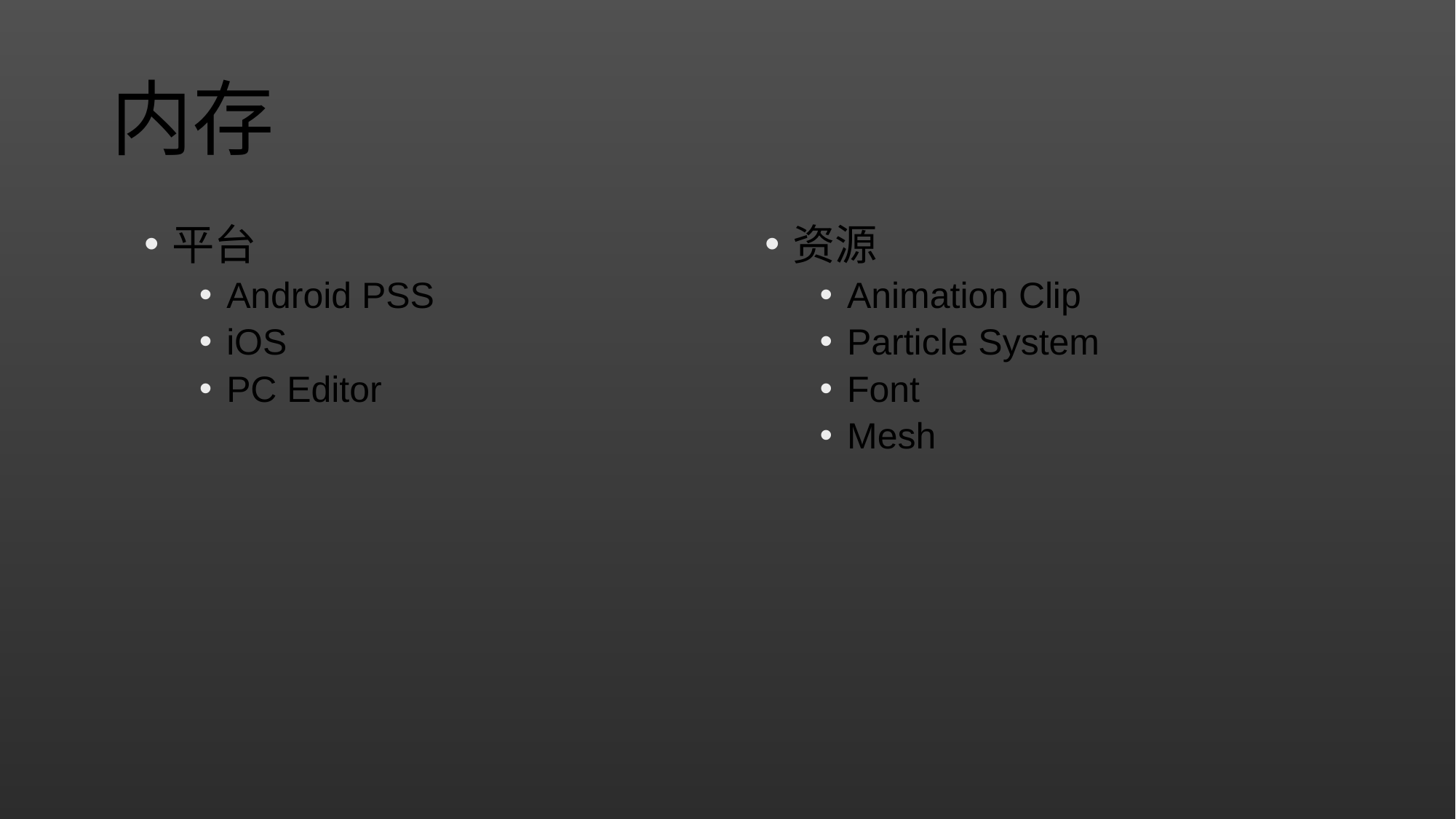

# 内存
平台
Android PSS
iOS
PC Editor

资源
Animation Clip
Particle System
Font
Mesh